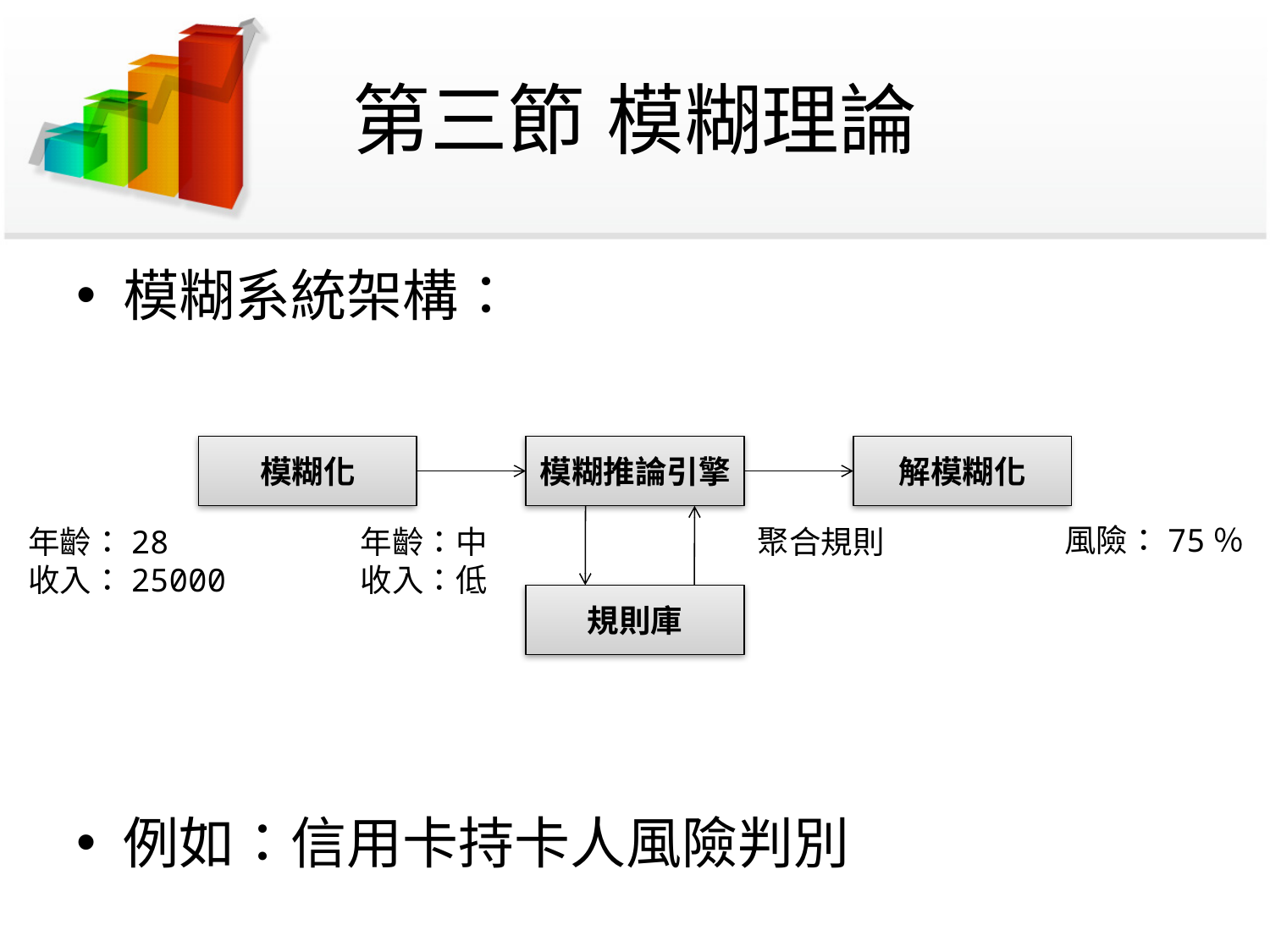

# 第三節	模糊理論
模糊系統架構：

例如：信用卡持卡人風險判別
模糊化
模糊推論引擎
解模糊化
規則庫
風險：75％
年齡：28
收入：25000
年齡：中
收入：低
聚合規則